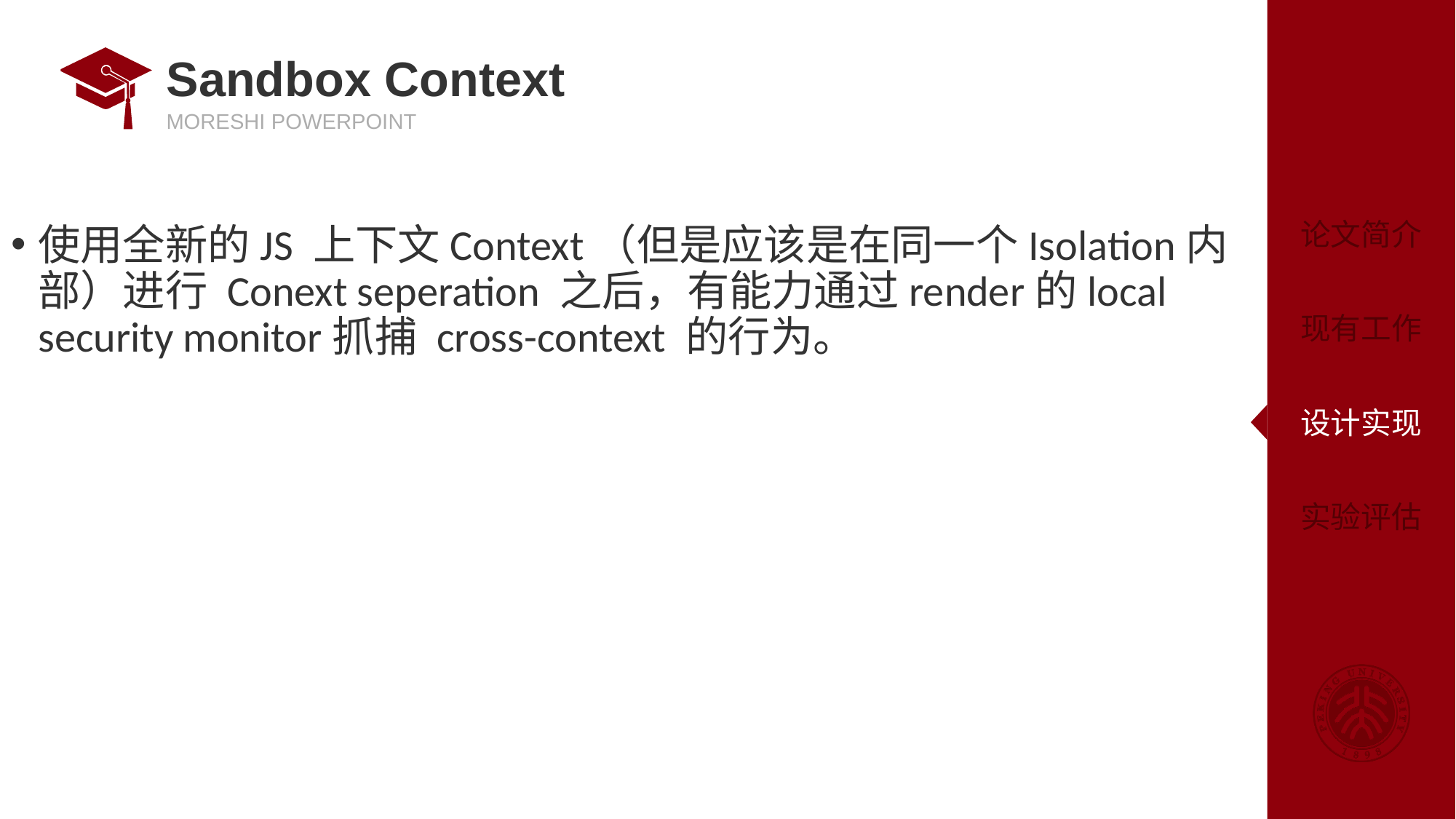

# Sandbox Context
使用全新的JS 上下文Context（但是应该是在同一个Isolation内部）进行 Conext seperation 之后，有能力通过render的local security monitor抓捕 cross-context 的行为。